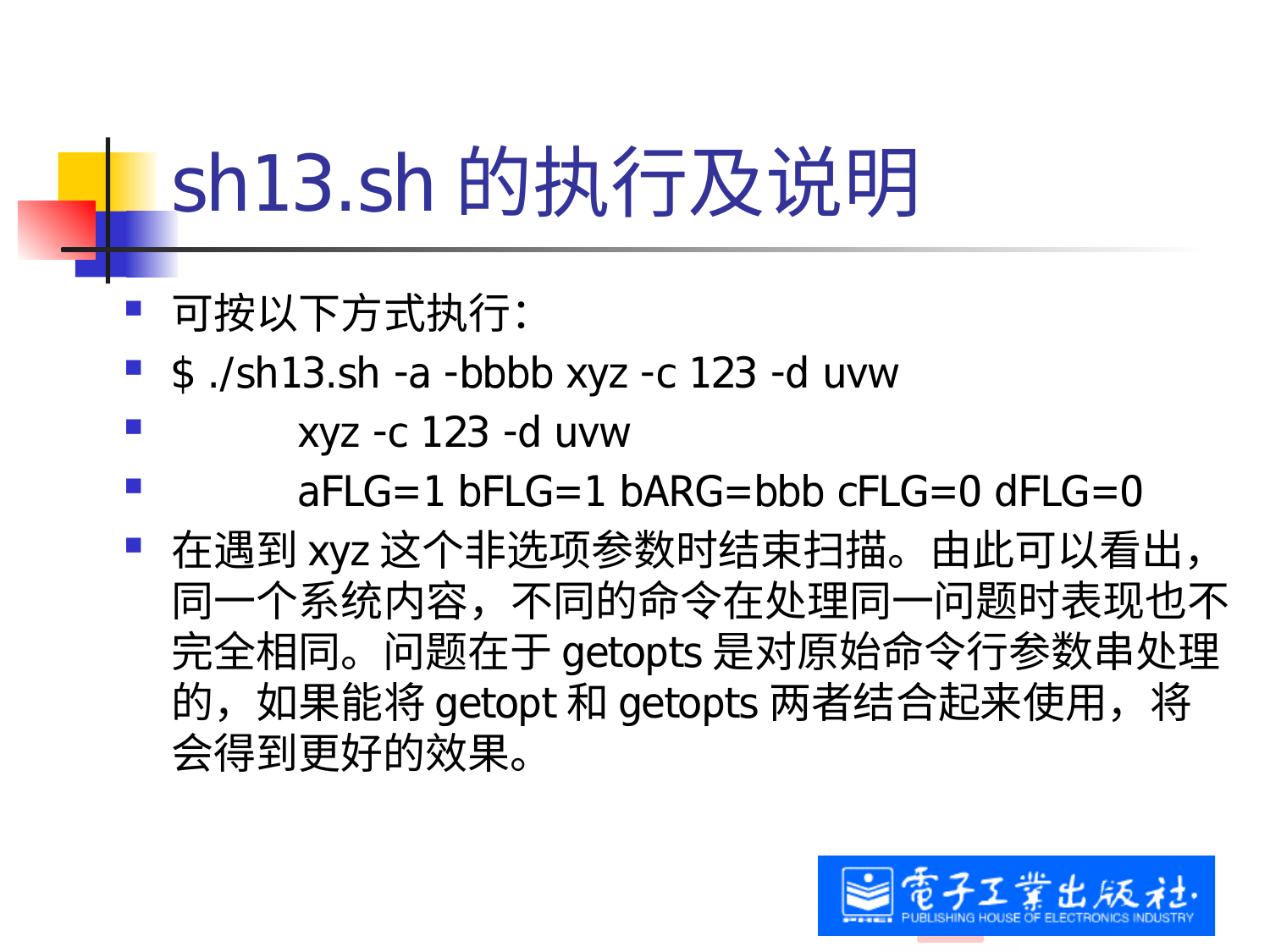

# sh13.sh的执行及说明
可按以下方式执行：
$ ./sh13.sh -a -bbbb xyz -c 123 -d uvw
	xyz -c 123 -d uvw
	aFLG=1 bFLG=1 bARG=bbb cFLG=0 dFLG=0
在遇到xyz这个非选项参数时结束扫描。由此可以看出，同一个系统内容，不同的命令在处理同一问题时表现也不完全相同。问题在于getopts是对原始命令行参数串处理的，如果能将getopt和getopts两者结合起来使用，将会得到更好的效果。